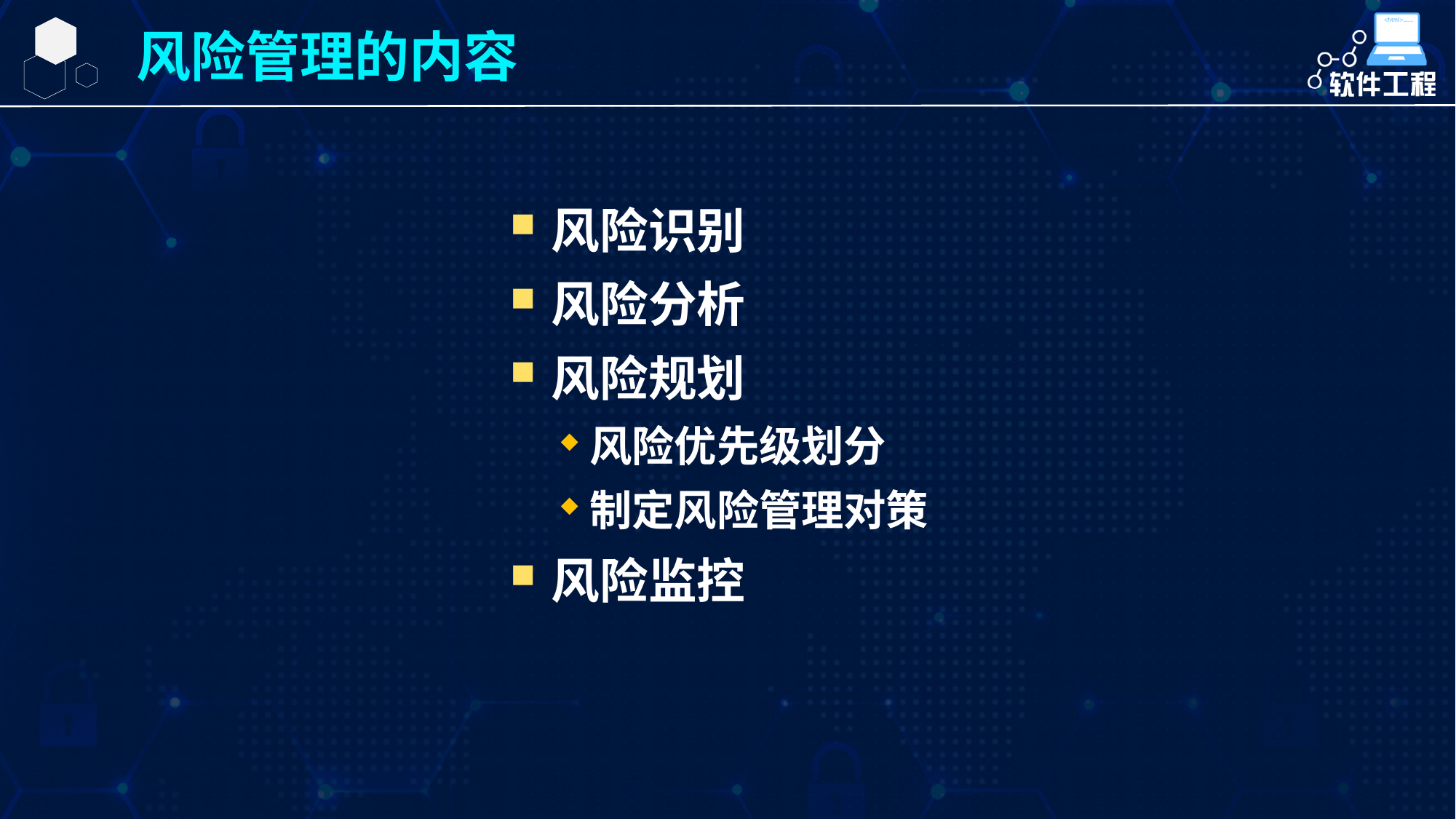

风险管理的内容
风险识别
风险分析
风险规划
风险优先级划分
制定风险管理对策
风险监控